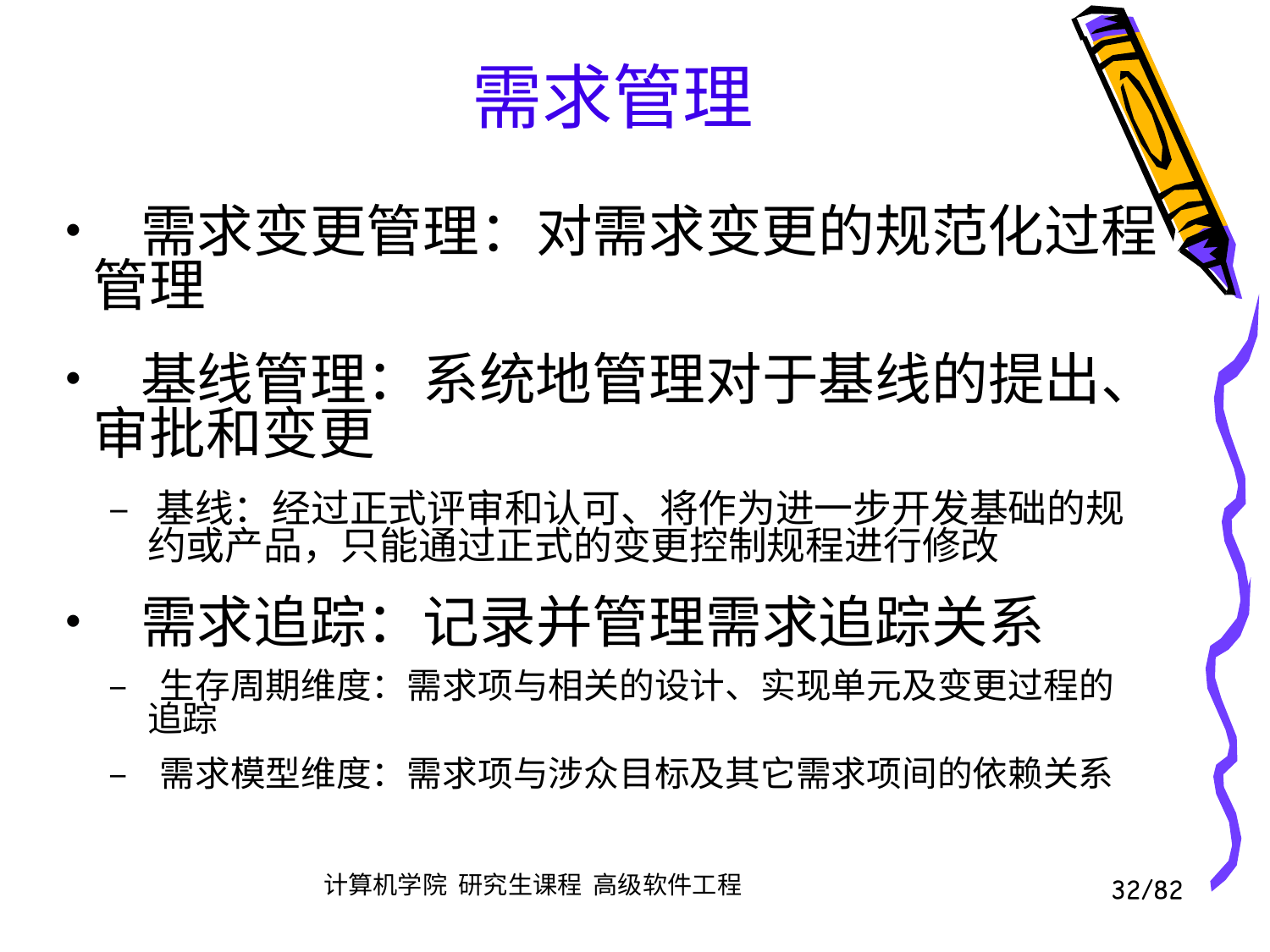

需求管理

•  需求变更管理：对需求变更的规范化过程
	管理
•  基线管理：系统地管理对于基线的提出、
	审批和变更
		–  基线：经过正式评审和认可、将作为进一步开发基础的规
			约或产品，只能通过正式的变更控制规程进行修改
•  需求追踪：记录并管理需求追踪关系
		–   生存周期维度：需求项与相关的设计、实现单元及变更过程的
			追踪
		–   需求模型维度：需求项与涉众目标及其它需求项间的依赖关系

32/82
计算机学院  研究生课程  高级软件工程